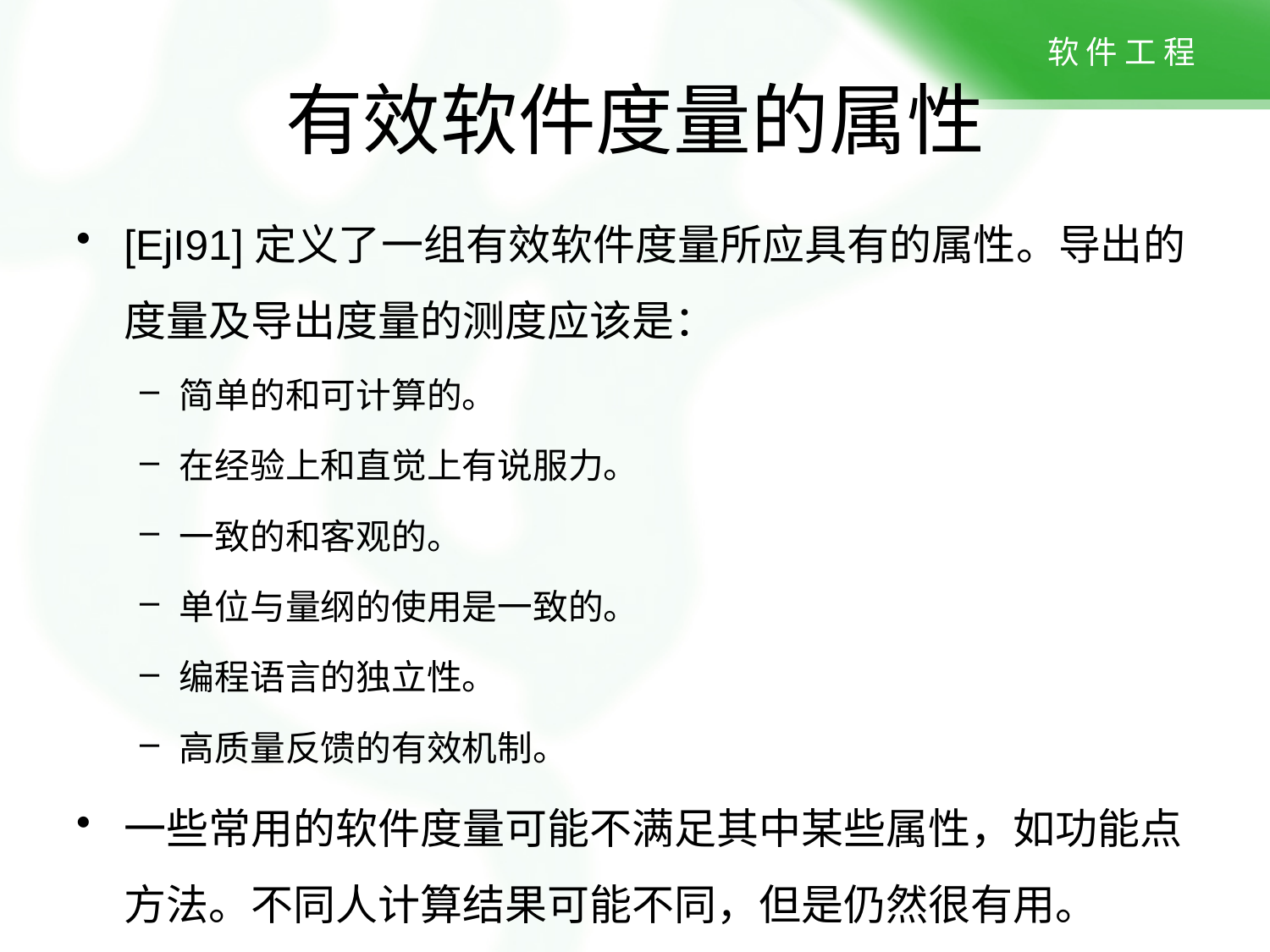

# 有效软件度量的属性
[EjI91]定义了一组有效软件度量所应具有的属性。导出的度量及导出度量的测度应该是：
简单的和可计算的。
在经验上和直觉上有说服力。
一致的和客观的。
单位与量纲的使用是一致的。
编程语言的独立性。
高质量反馈的有效机制。
一些常用的软件度量可能不满足其中某些属性，如功能点方法。不同人计算结果可能不同，但是仍然很有用。